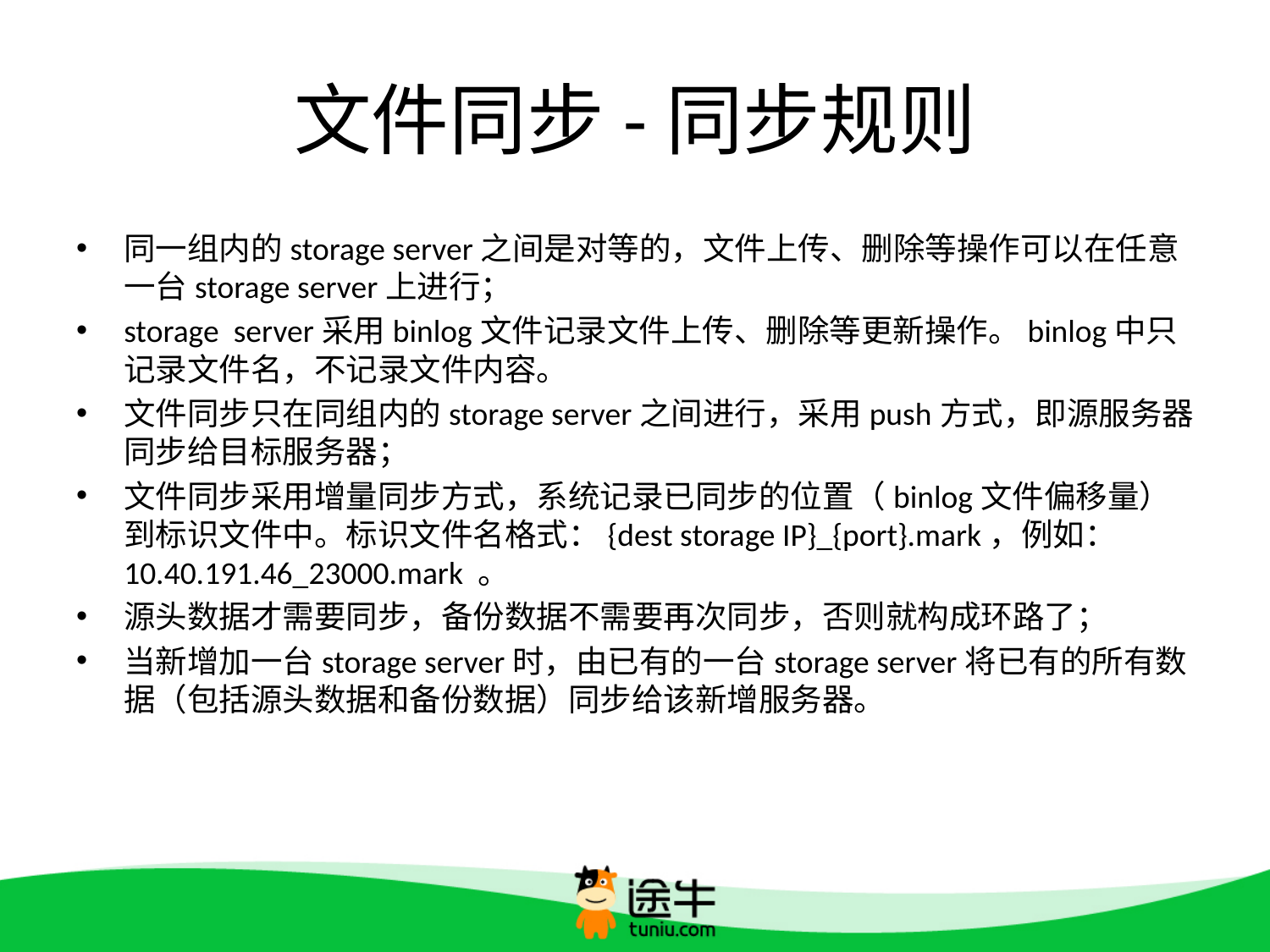

# 文件同步-同步规则
同一组内的storage server之间是对等的，文件上传、删除等操作可以在任意一台storage server上进行；
storage  server采用binlog文件记录文件上传、删除等更新操作。binlog中只记录文件名，不记录文件内容。
文件同步只在同组内的storage server之间进行，采用push方式，即源服务器同步给目标服务器；
文件同步采用增量同步方式，系统记录已同步的位置（binlog文件偏移量）到标识文件中。标识文件名格式：{dest storage IP}_{port}.mark，例如： 10.40.191.46_23000.mark 。
源头数据才需要同步，备份数据不需要再次同步，否则就构成环路了；
当新增加一台storage server时，由已有的一台storage server将已有的所有数据（包括源头数据和备份数据）同步给该新增服务器。